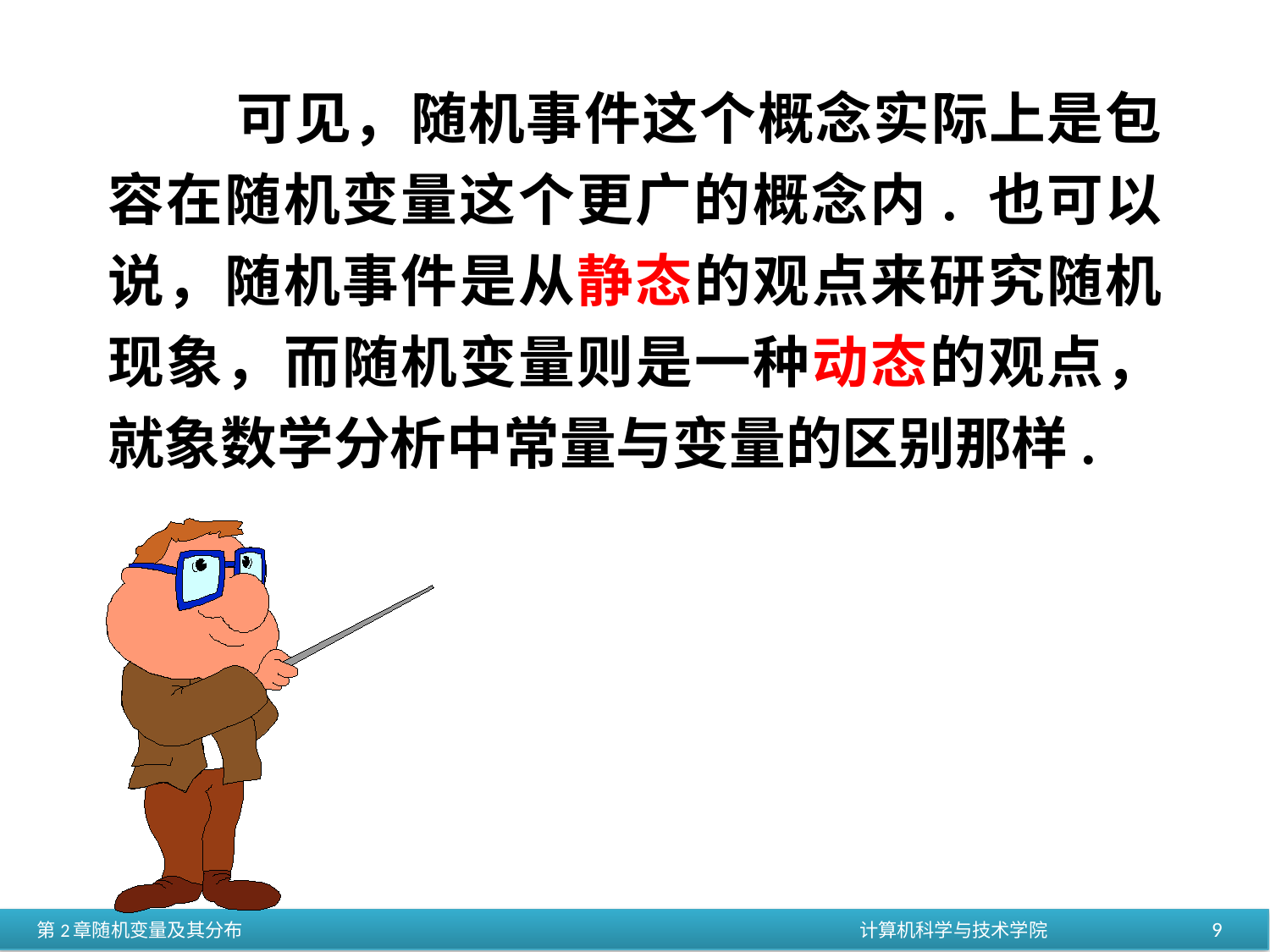

可见，随机事件这个概念实际上是包容在随机变量这个更广的概念内. 也可以说，随机事件是从静态的观点来研究随机现象，而随机变量则是一种动态的观点，就象数学分析中常量与变量的区别那样.